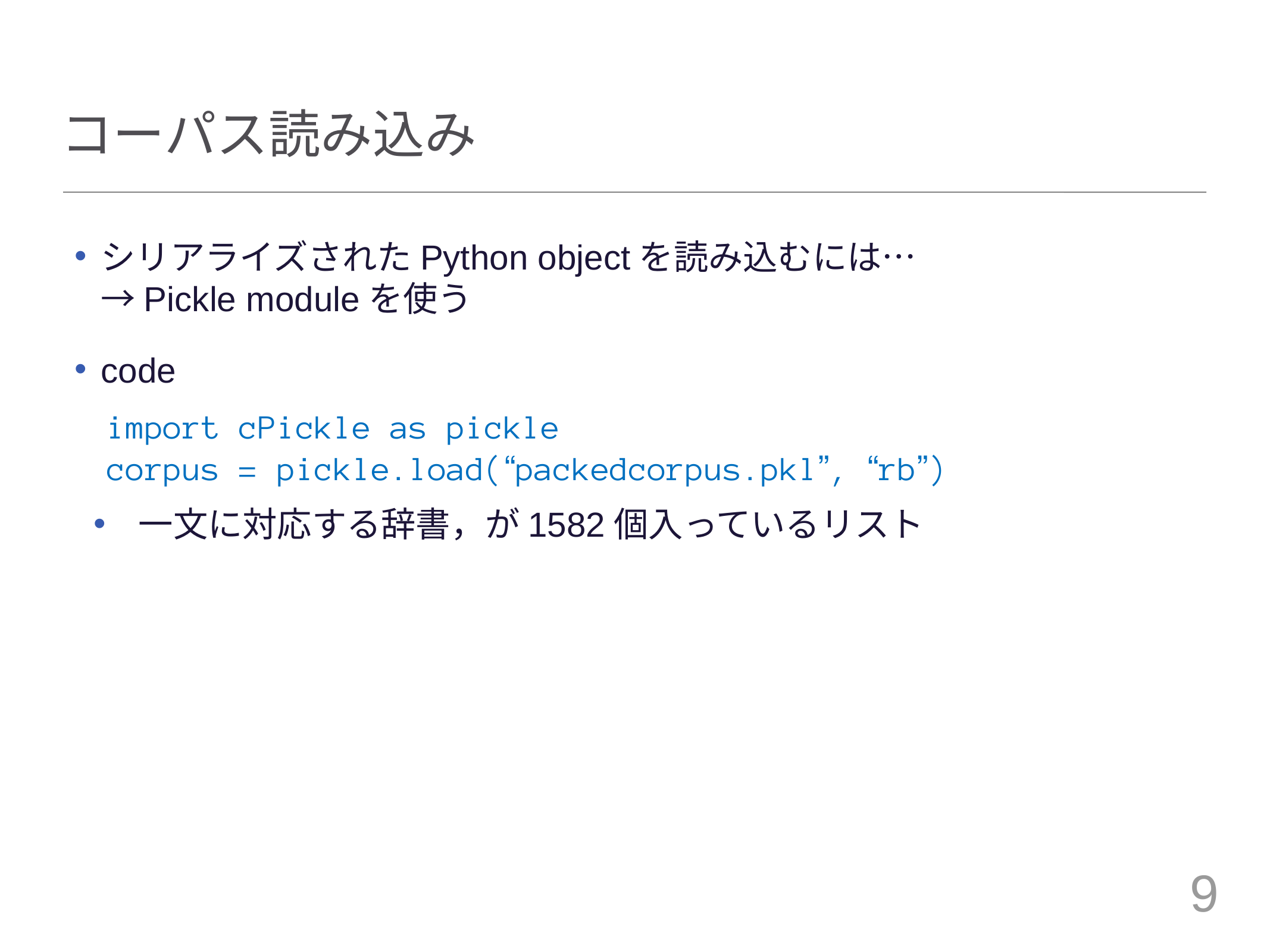

# コーパス読み込み
シリアライズされたPython objectを読み込むには…
→Pickle moduleを使う
code
import cPickle as pickle
corpus = pickle.load(“packedcorpus.pkl”, “rb”)
一文に対応する辞書，が1582個入っているリスト
9